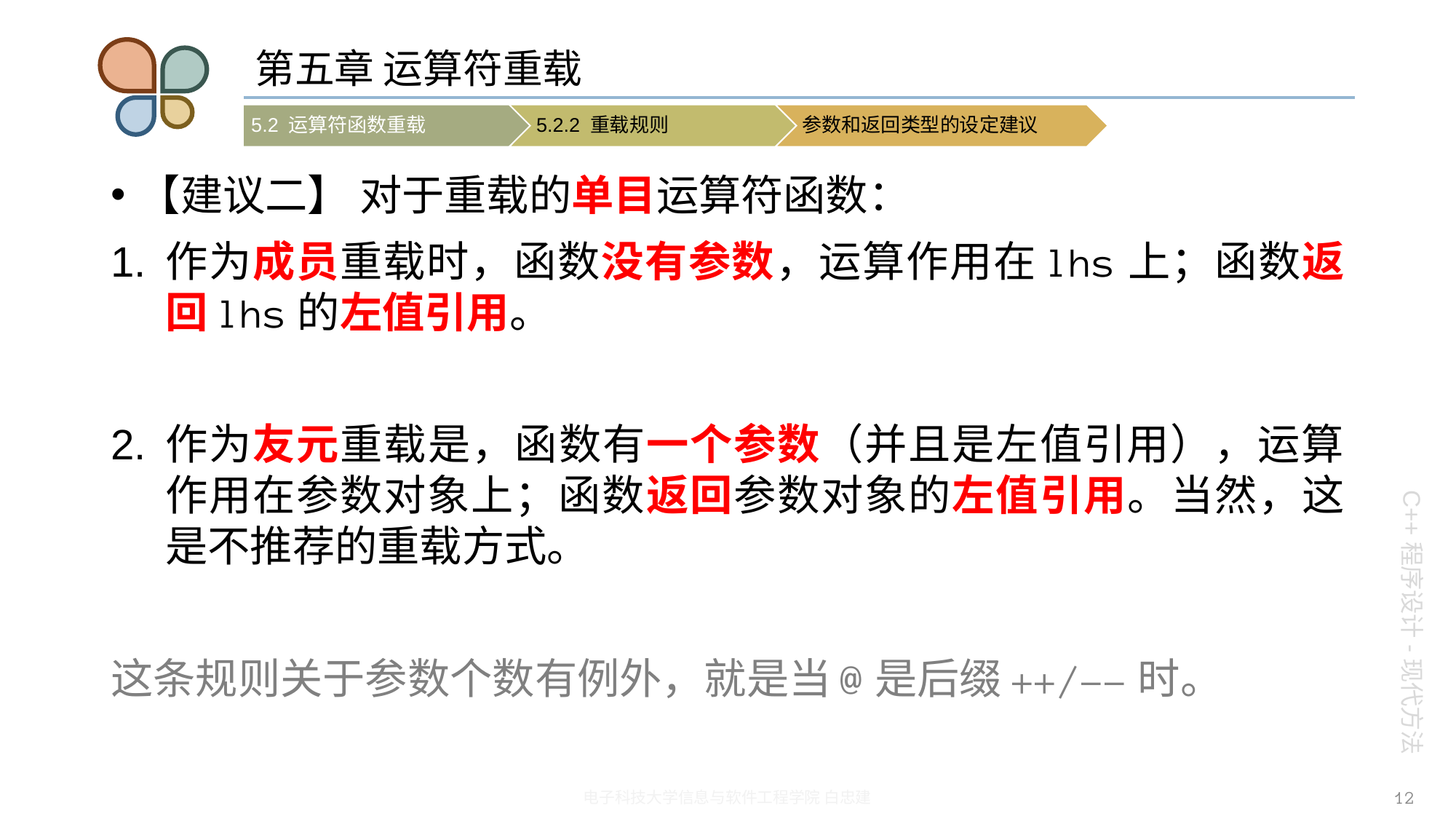

# 第五章 运算符重载
5.2 运算符函数重载
5.2.2 重载规则
参数和返回类型的设定建议
【建议二】 对于重载的单目运算符函数：
作为成员重载时，函数没有参数，运算作用在lhs上；函数返回lhs的左值引用。

作为友元重载是，函数有一个参数（并且是左值引用），运算作用在参数对象上；函数返回参数对象的左值引用。当然，这是不推荐的重载方式。

这条规则关于参数个数有例外，就是当@是后缀++/--时。
12